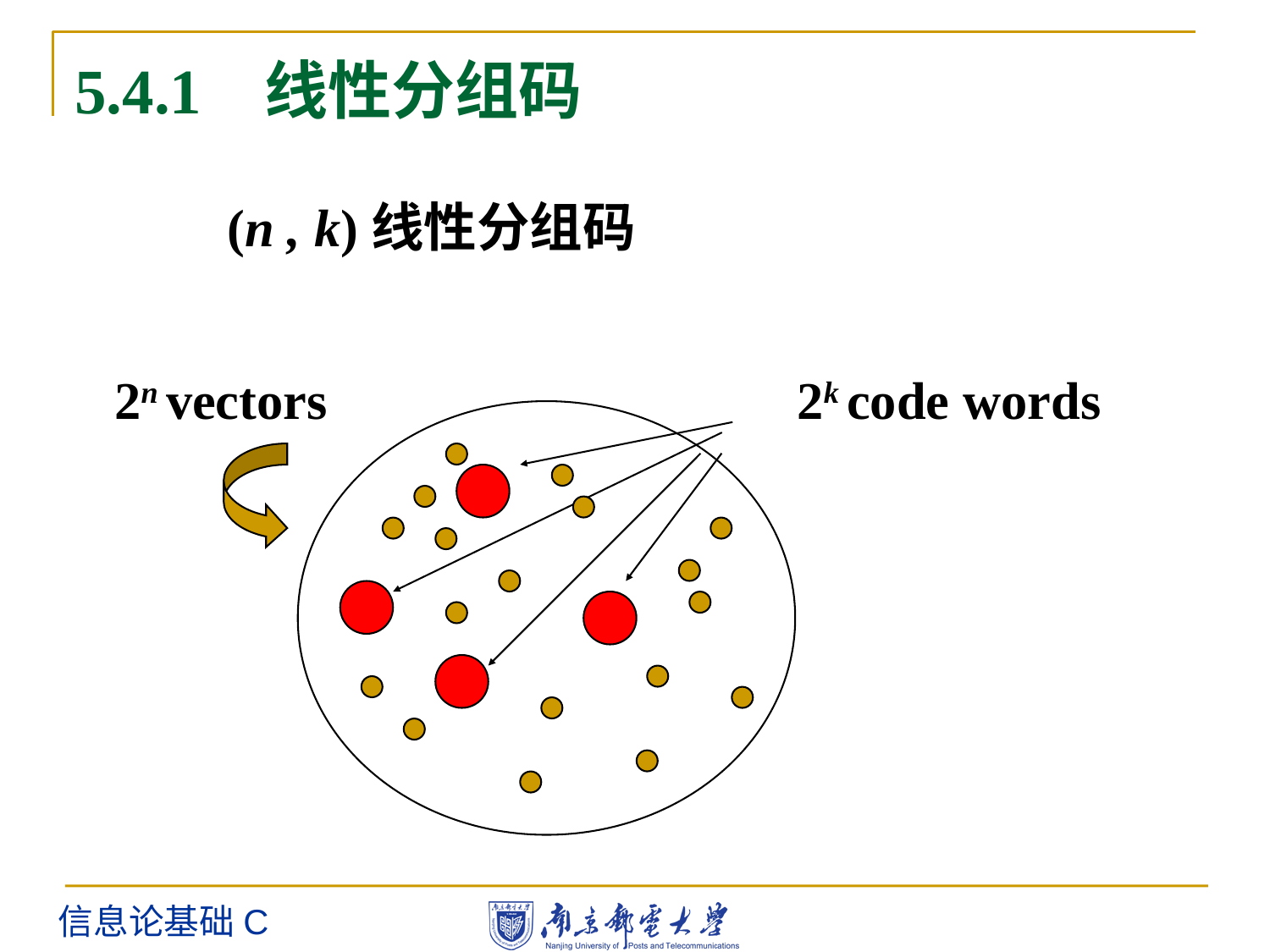

# 5.4.1   线性分组码
(n , k)线性分组码

2n vectors				2k code words

25